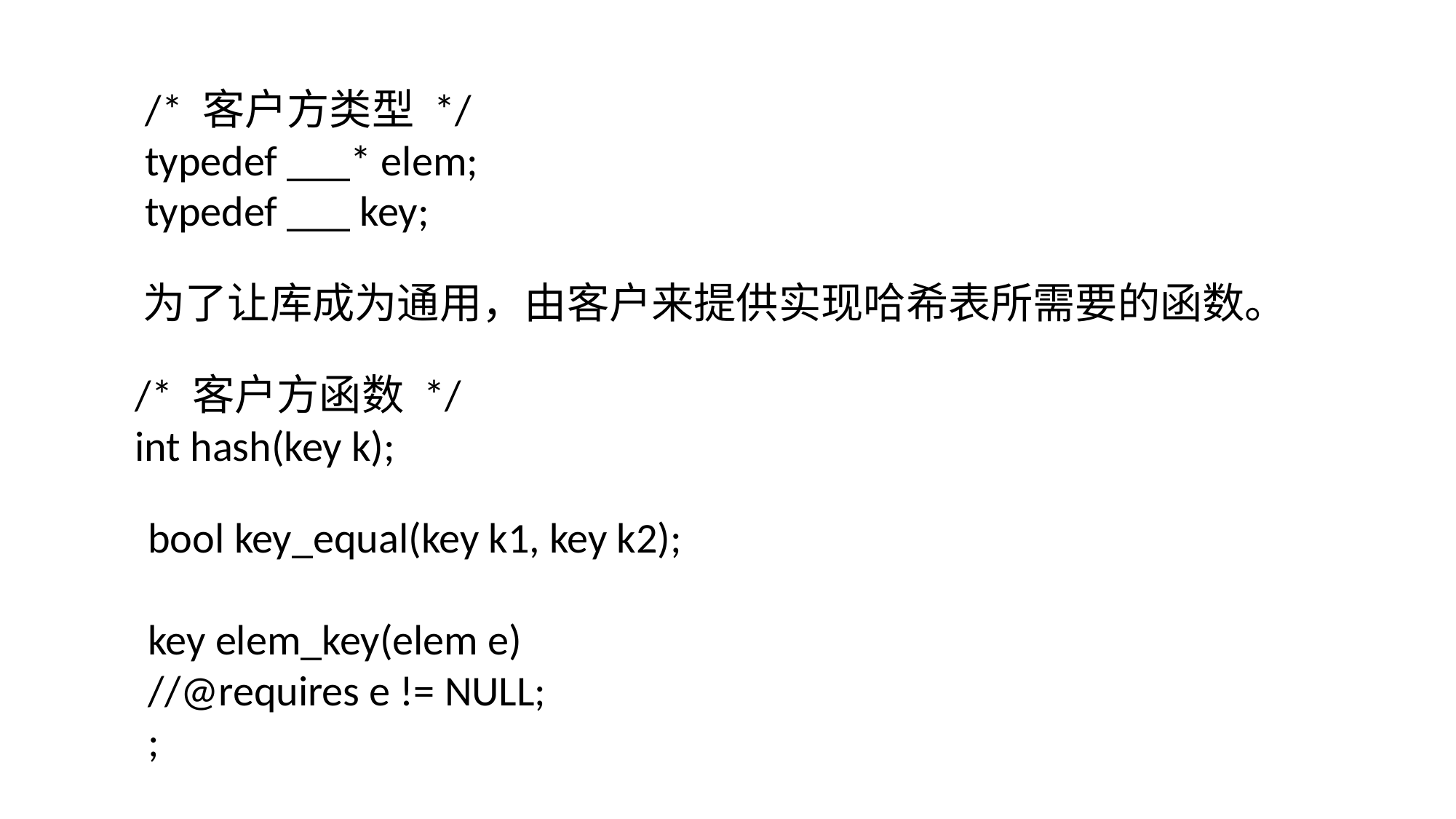

/* 客户方类型 */
typedef ___* elem;
typedef ___ key;
为了让库成为通用，由客户来提供实现哈希表所需要的函数。
/* 客户方函数 */
int hash(key k);
bool key_equal(key k1, key k2);

key elem_key(elem e)
//@requires e != NULL;
;